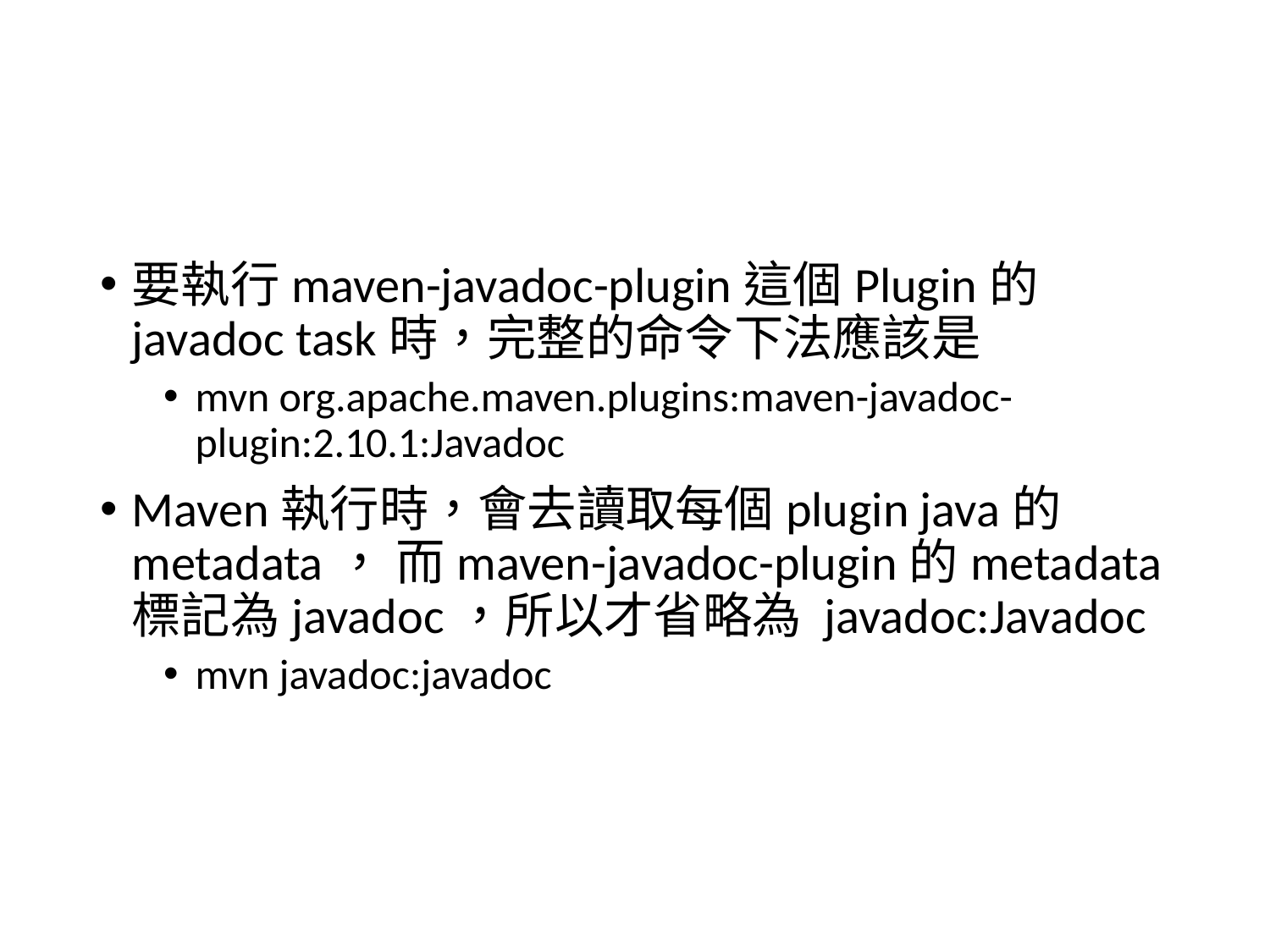

#
要執行maven-javadoc-plugin這個Plugin的javadoc task時，完整的命令下法應該是
mvn org.apache.maven.plugins:maven-javadoc-plugin:2.10.1:Javadoc
Maven執行時，會去讀取每個plugin java的metadata， 而maven-javadoc-plugin的metadata標記為javadoc，所以才省略為 javadoc:Javadoc
mvn javadoc:javadoc